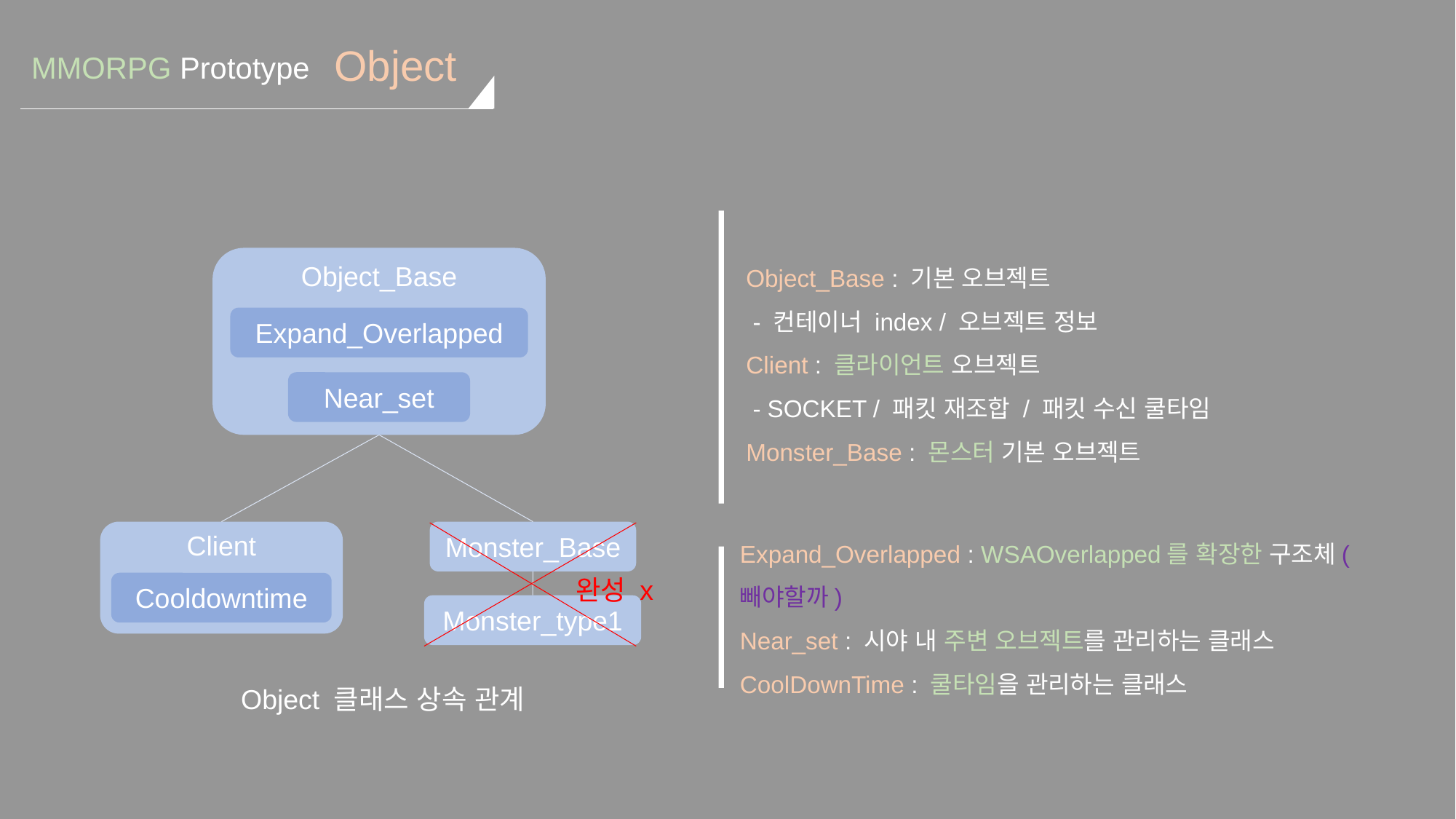

# Object
MMORPG Prototype

Object_Base : 기본 오브젝트
 - 컨테이너 index / 오브젝트 정보
Client : 클라이언트 오브젝트
 - SOCKET / 패킷 재조합 / 패킷 수신 쿨타임
Monster_Base : 몬스터 기본 오브젝트
Object_Base

Expand_Overlapped
Near_set
Client

Cooldowntime
Monster_Base

Expand_Overlapped : WSAOverlapped를 확장한 구조체(빼야할까)
Near_set : 시야 내 주변 오브젝트를 관리하는 클래스
CoolDownTime : 쿨타임을 관리하는 클래스

완성 x
Monster_type1
  Object 클래스 상속 관계